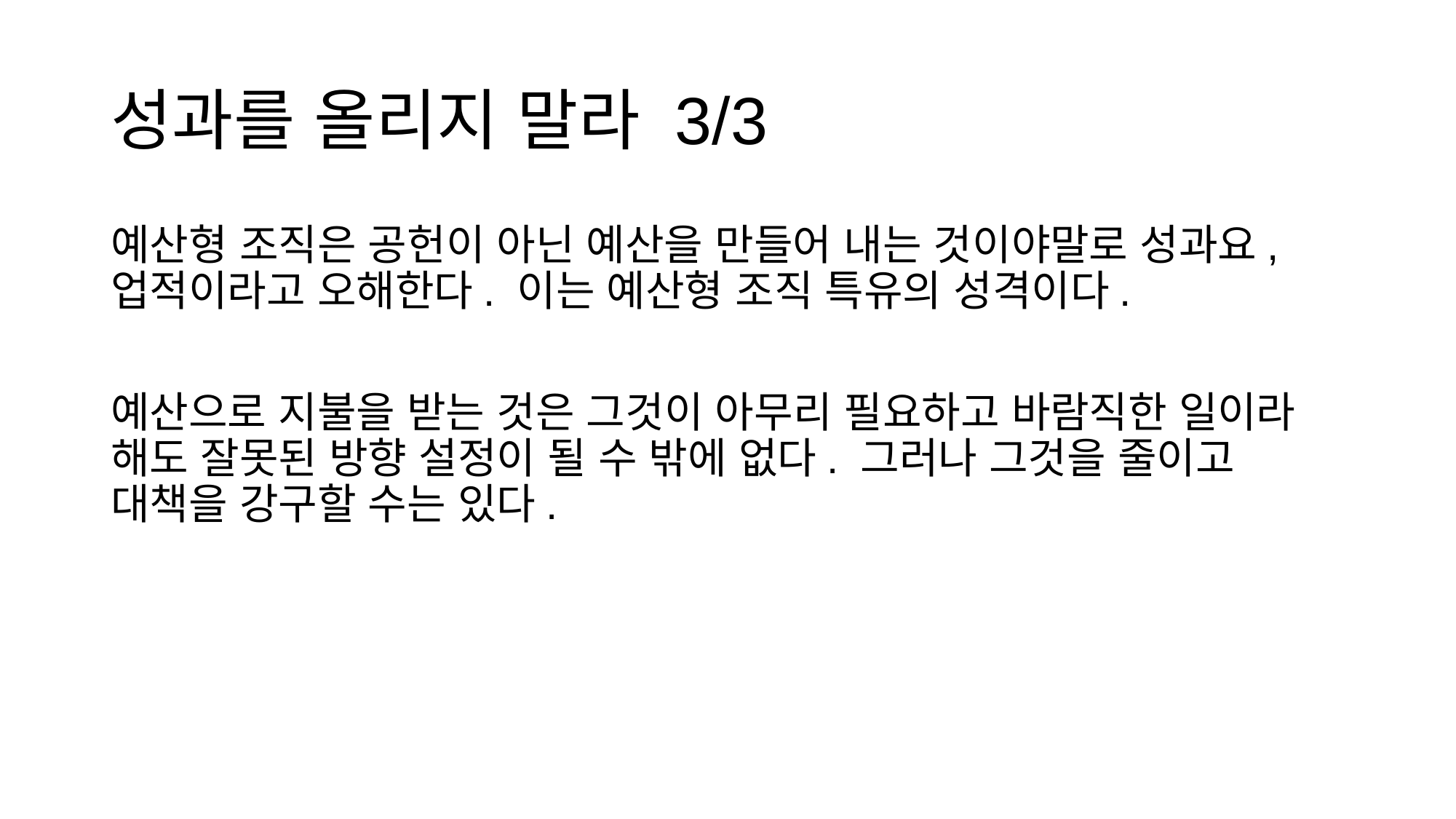

# 성과를 올리지 말라 3/3
예산형 조직은 공헌이 아닌 예산을 만들어 내는 것이야말로 성과요, 업적이라고 오해한다. 이는 예산형 조직 특유의 성격이다.

예산으로 지불을 받는 것은 그것이 아무리 필요하고 바람직한 일이라 해도 잘못된 방향 설정이 될 수 밖에 없다. 그러나 그것을 줄이고 대책을 강구할 수는 있다.